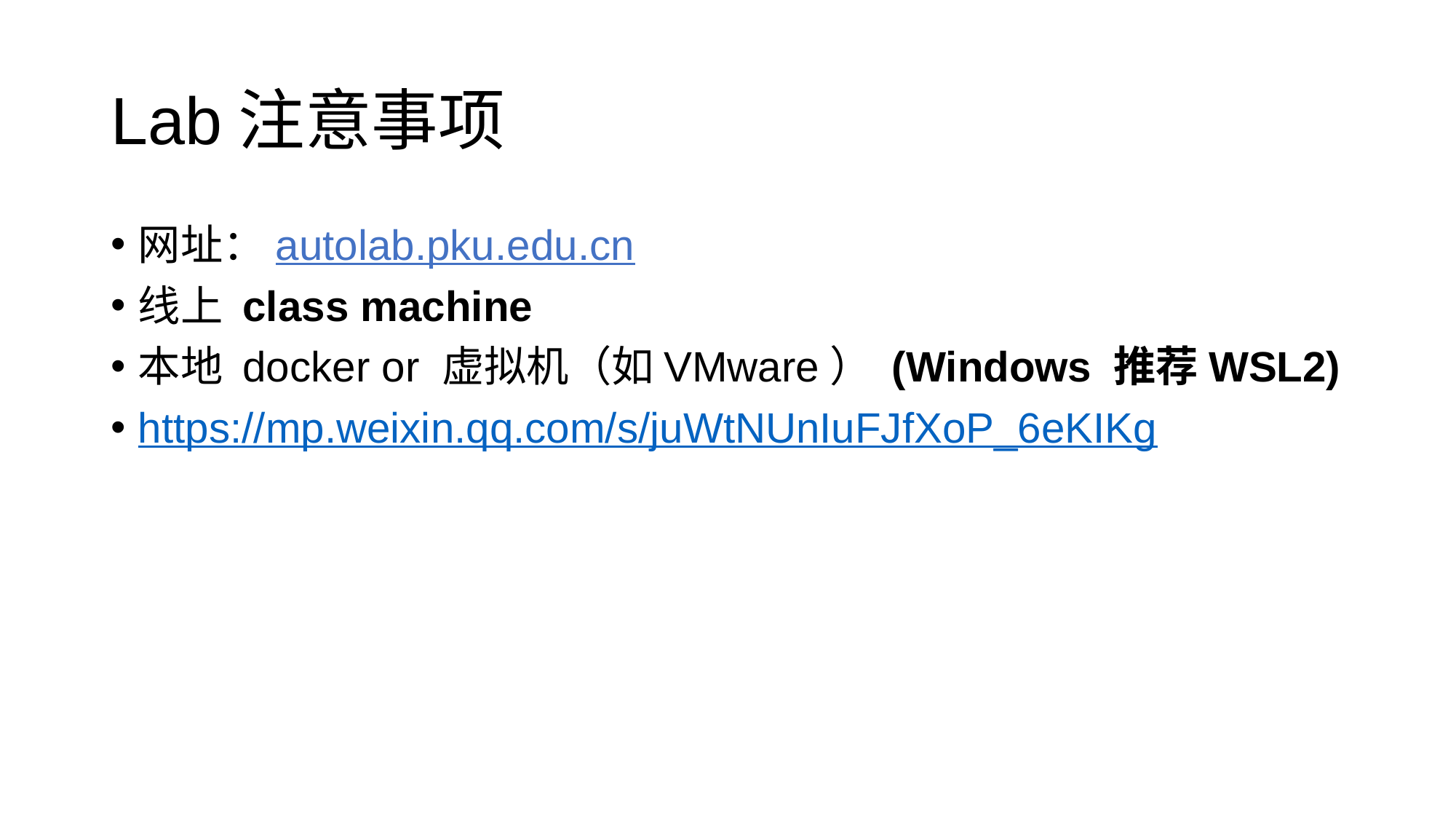

# Lab注意事项
网址：autolab.pku.edu.cn
线上 class machine
本地 docker or 虚拟机（如VMware） (Windows 推荐WSL2)
https://mp.weixin.qq.com/s/juWtNUnIuFJfXoP_6eKIKg